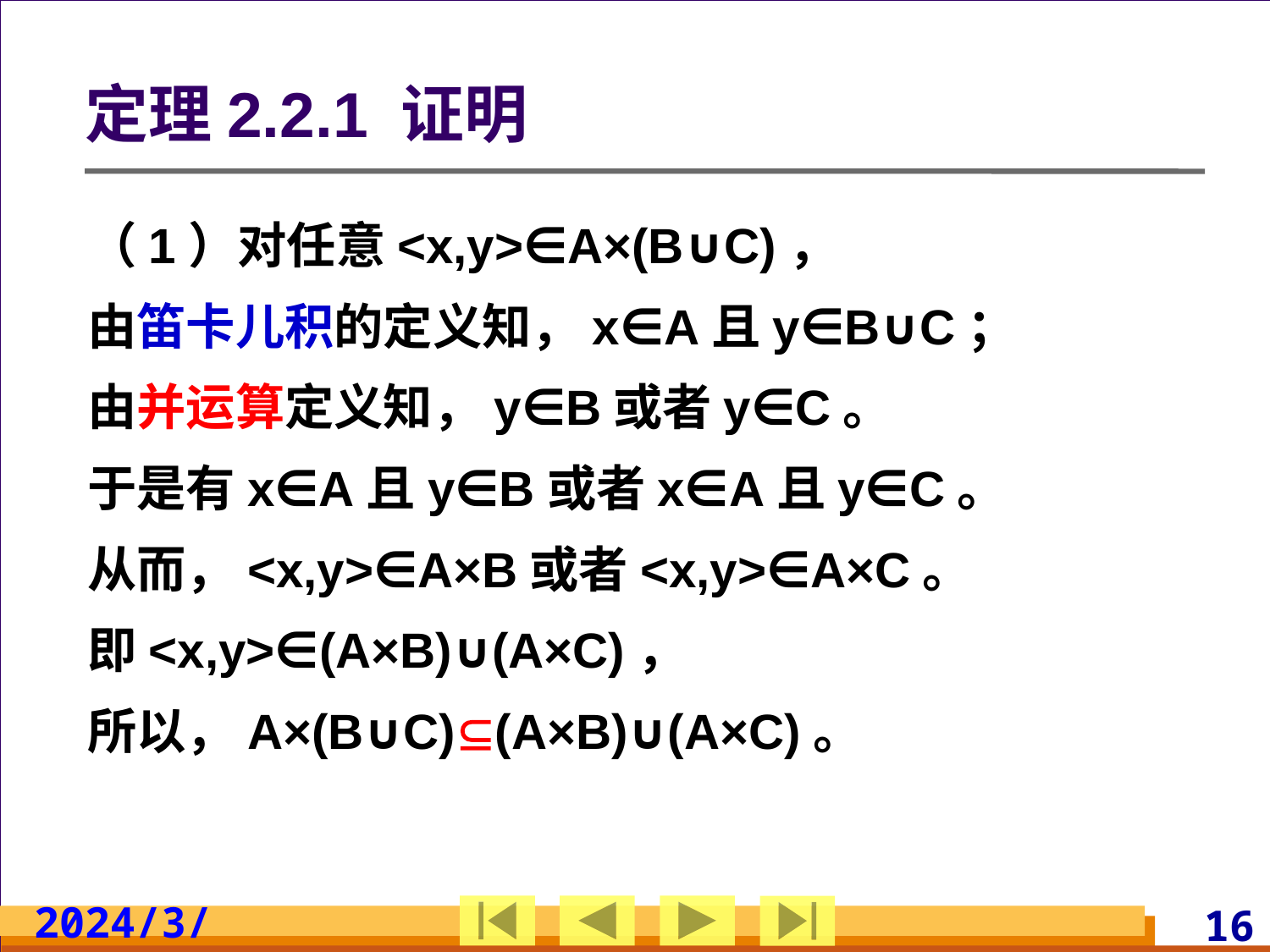

# 定理2.2.1 证明
（1）对任意<x,y>∈A×(B∪C)，
由笛卡儿积的定义知，x∈A且y∈B∪C；
由并运算定义知，y∈B或者y∈C。
于是有x∈A且y∈B或者x∈A且y∈C。
从而，<x,y>∈A×B或者<x,y>∈A×C。
即<x,y>∈(A×B)∪(A×C)，
所以，A×(B∪C)⊆(A×B)∪(A×C)。
2024/3/10